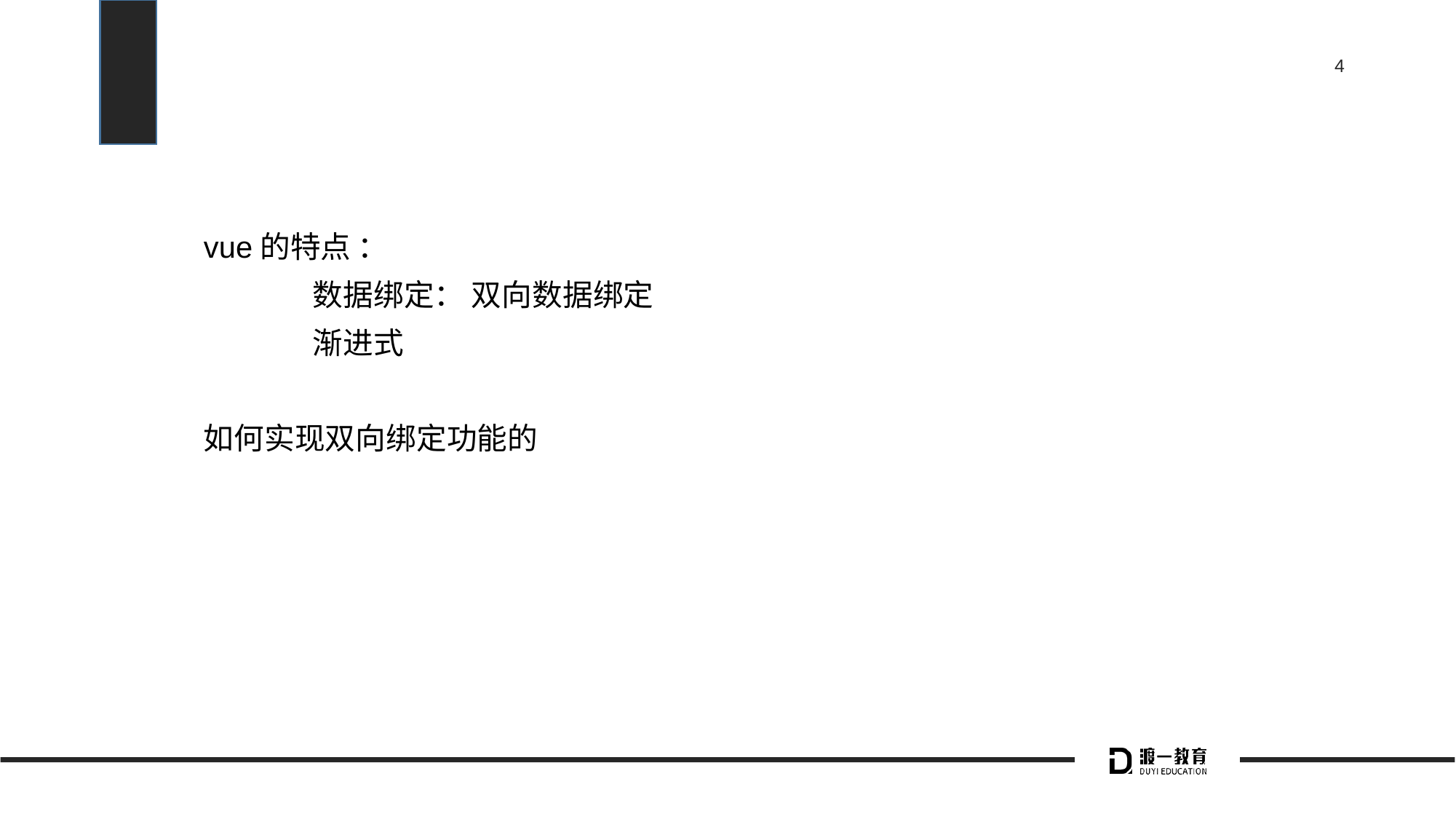

#
vue的特点 ：
	数据绑定： 双向数据绑定
	渐进式

如何实现双向绑定功能的